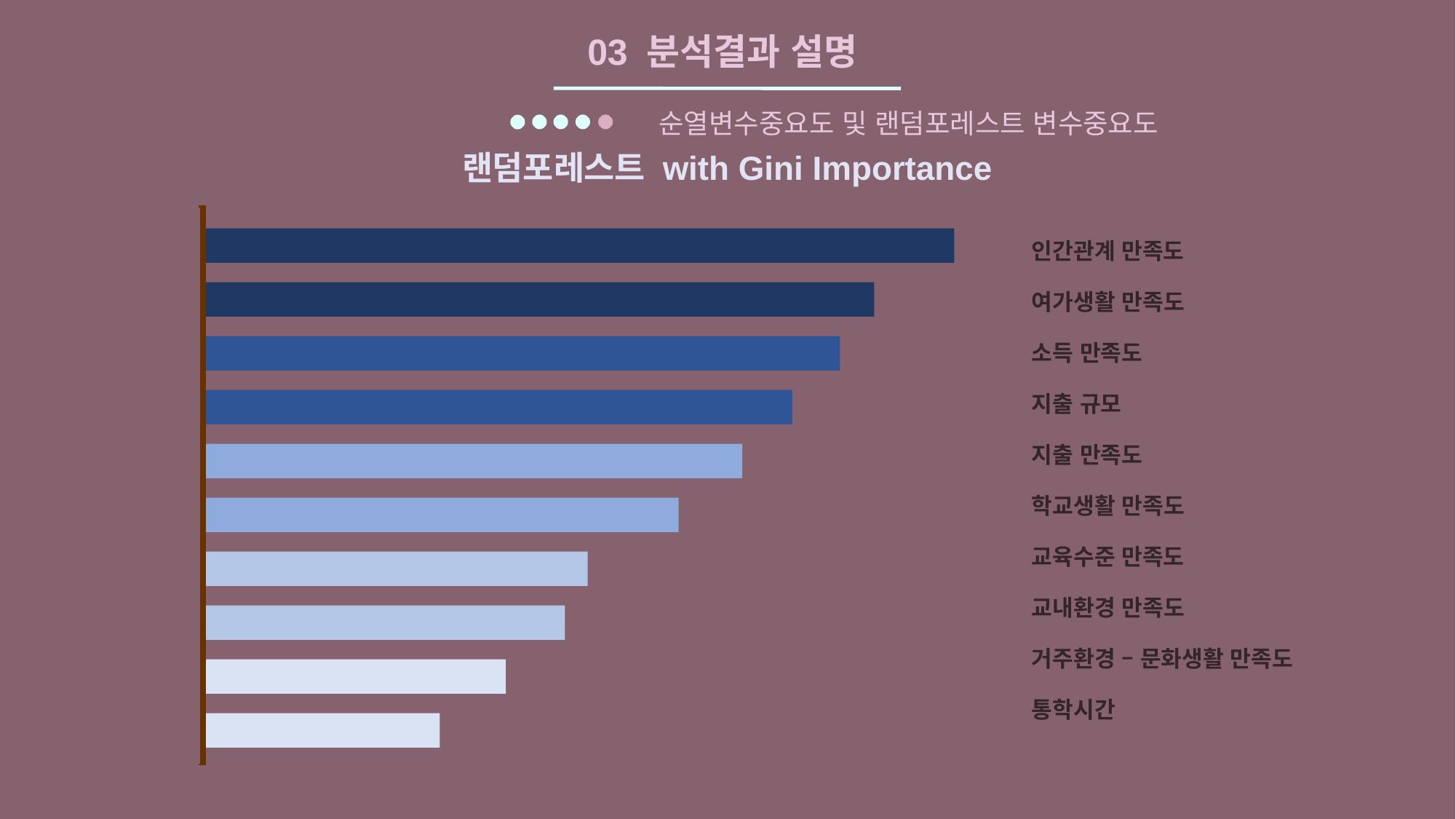

03 분석결과 설명
순열변수중요도 및 랜덤포레스트 변수중요도

랜덤포레스트 with Gini Importance

인간관계 만족도
여가생활 만족도

소득 만족도

지출 규모

지출 만족도

학교생활 만족도

교육수준 만족도

교내환경 만족도

거주환경 – 문화생활 만족도

통학시간